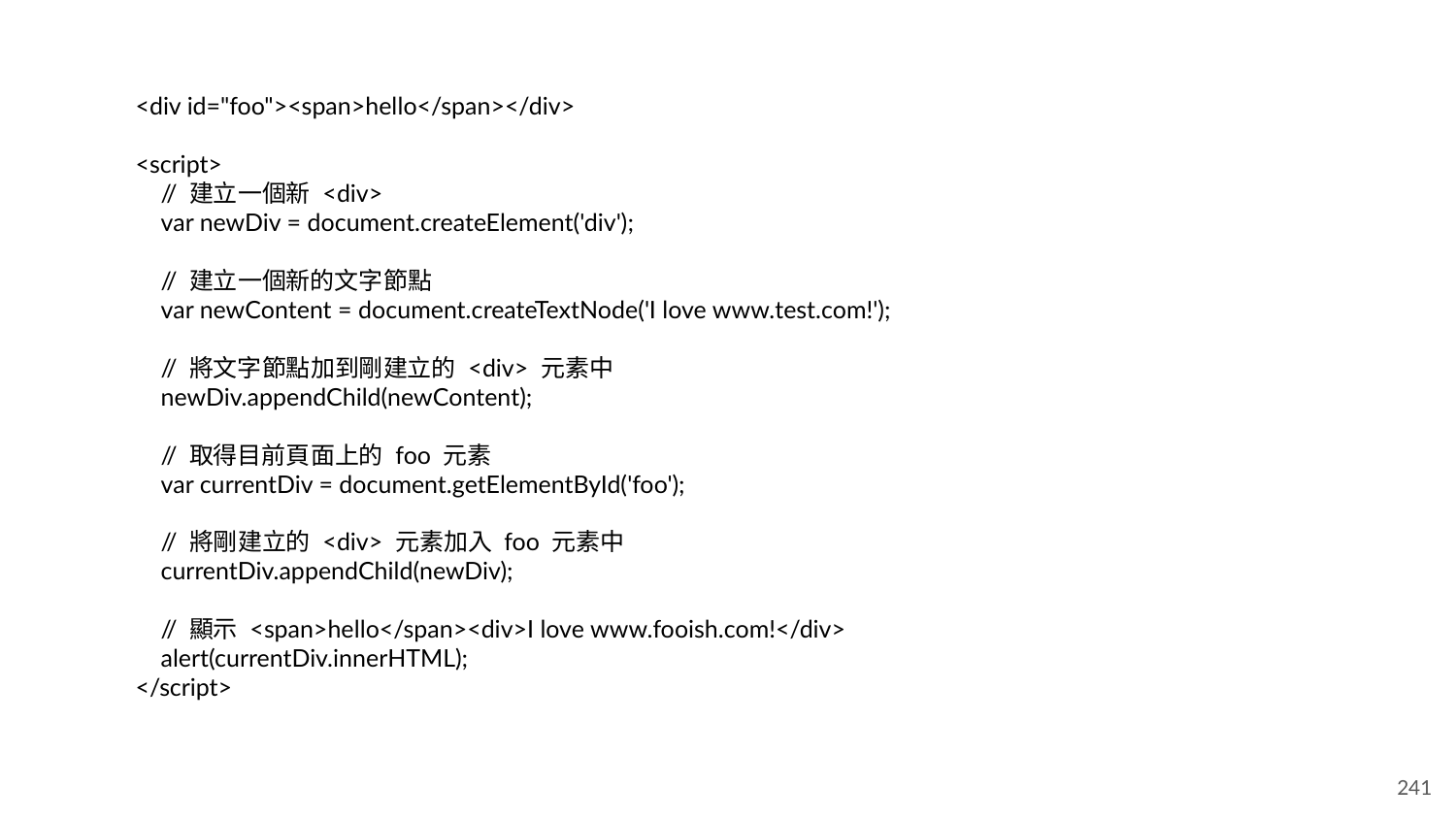

<div id="foo"><span>hello</span></div>

<script>
    // 建立一個新 <div>
    var newDiv = document.createElement('div');

    // 建立一個新的文字節點
    var newContent = document.createTextNode('I love www.test.com!');

    // 將文字節點加到剛建立的 <div> 元素中
    newDiv.appendChild(newContent);

    // 取得目前頁面上的 foo 元素
    var currentDiv = document.getElementById('foo');

    // 將剛建立的 <div> 元素加入 foo 元素中
    currentDiv.appendChild(newDiv);

    // 顯示 <span>hello</span><div>I love www.fooish.com!</div>
    alert(currentDiv.innerHTML);
</script>

241